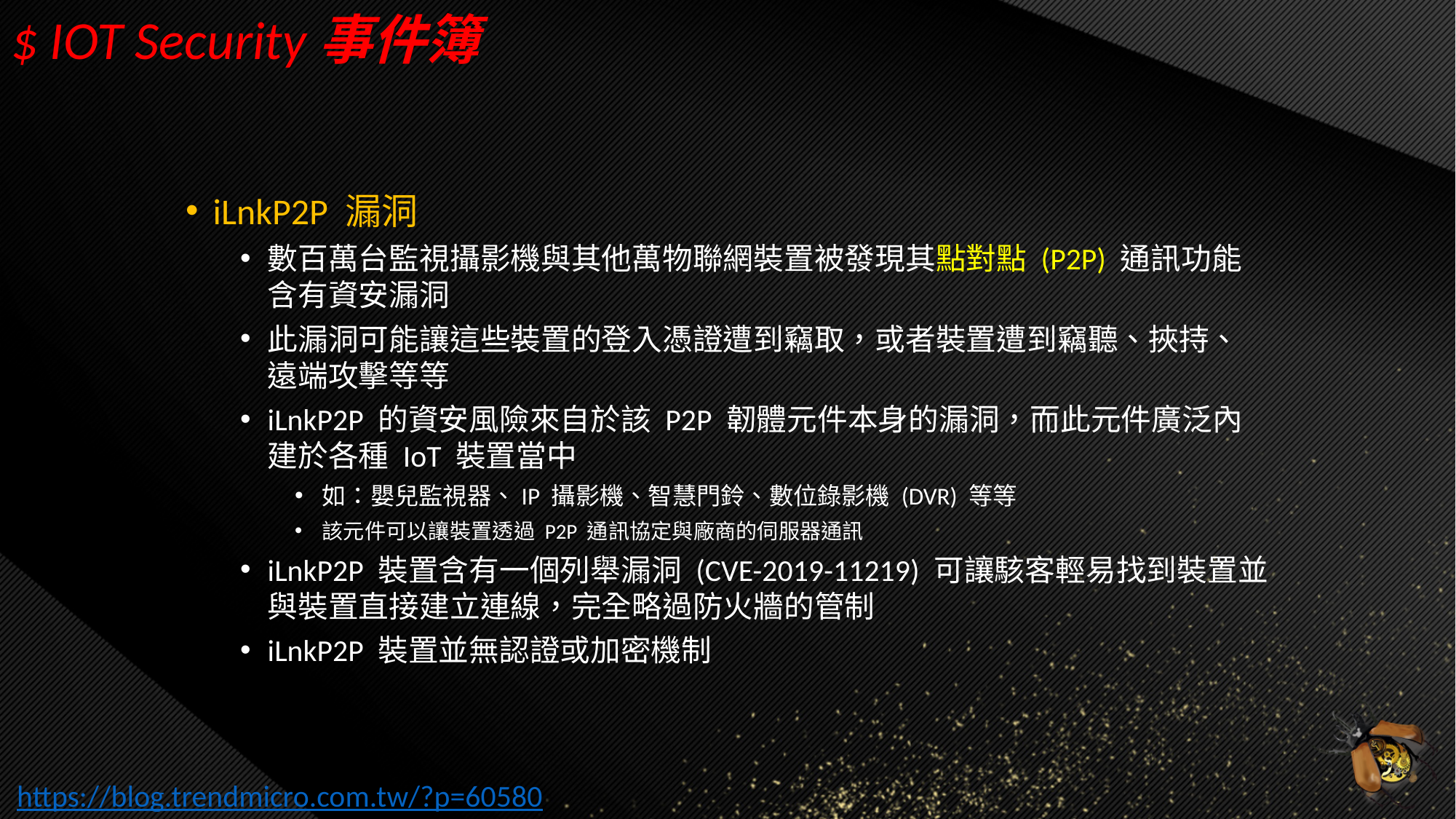

# $ IOT Security事件簿
iLnkP2P 漏洞
數百萬台監視攝影機與其他萬物聯網裝置被發現其點對點 (P2P) 通訊功能含有資安漏洞
此漏洞可能讓這些裝置的登入憑證遭到竊取，或者裝置遭到竊聽、挾持、遠端攻擊等等
iLnkP2P 的資安風險來自於該 P2P 韌體元件本身的漏洞，而此元件廣泛內建於各種 IoT 裝置當中
如：嬰兒監視器、IP 攝影機、智慧門鈴、數位錄影機 (DVR) 等等
該元件可以讓裝置透過 P2P 通訊協定與廠商的伺服器通訊
iLnkP2P 裝置含有一個列舉漏洞 (CVE-2019-11219) 可讓駭客輕易找到裝置並與裝置直接建立連線，完全略過防火牆的管制
iLnkP2P 裝置並無認證或加密機制
https://blog.trendmicro.com.tw/?p=60580